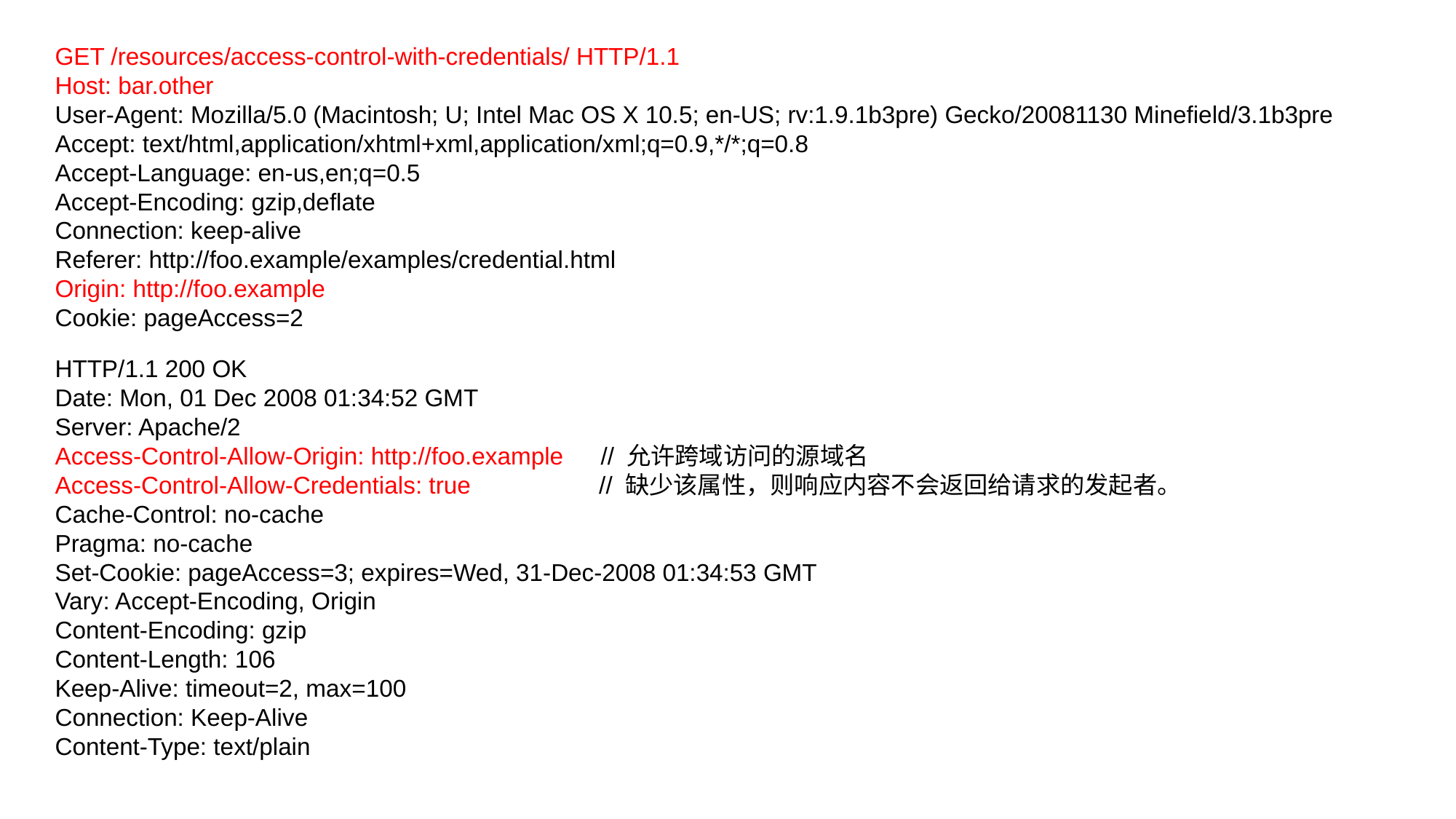

GET /resources/access-control-with-credentials/ HTTP/1.1
Host: bar.other
User-Agent: Mozilla/5.0 (Macintosh; U; Intel Mac OS X 10.5; en-US; rv:1.9.1b3pre) Gecko/20081130 Minefield/3.1b3pre
Accept: text/html,application/xhtml+xml,application/xml;q=0.9,*/*;q=0.8
Accept-Language: en-us,en;q=0.5
Accept-Encoding: gzip,deflate
Connection: keep-alive
Referer: http://foo.example/examples/credential.html
Origin: http://foo.example
Cookie: pageAccess=2
HTTP/1.1 200 OK
Date: Mon, 01 Dec 2008 01:34:52 GMT
Server: Apache/2
Access-Control-Allow-Origin: http://foo.example	// 允许跨域访问的源域名
Access-Control-Allow-Credentials: true	                // 缺少该属性，则响应内容不会返回给请求的发起者。
Cache-Control: no-cache
Pragma: no-cache
Set-Cookie: pageAccess=3; expires=Wed, 31-Dec-2008 01:34:53 GMT
Vary: Accept-Encoding, Origin
Content-Encoding: gzip
Content-Length: 106
Keep-Alive: timeout=2, max=100
Connection: Keep-Alive
Content-Type: text/plain